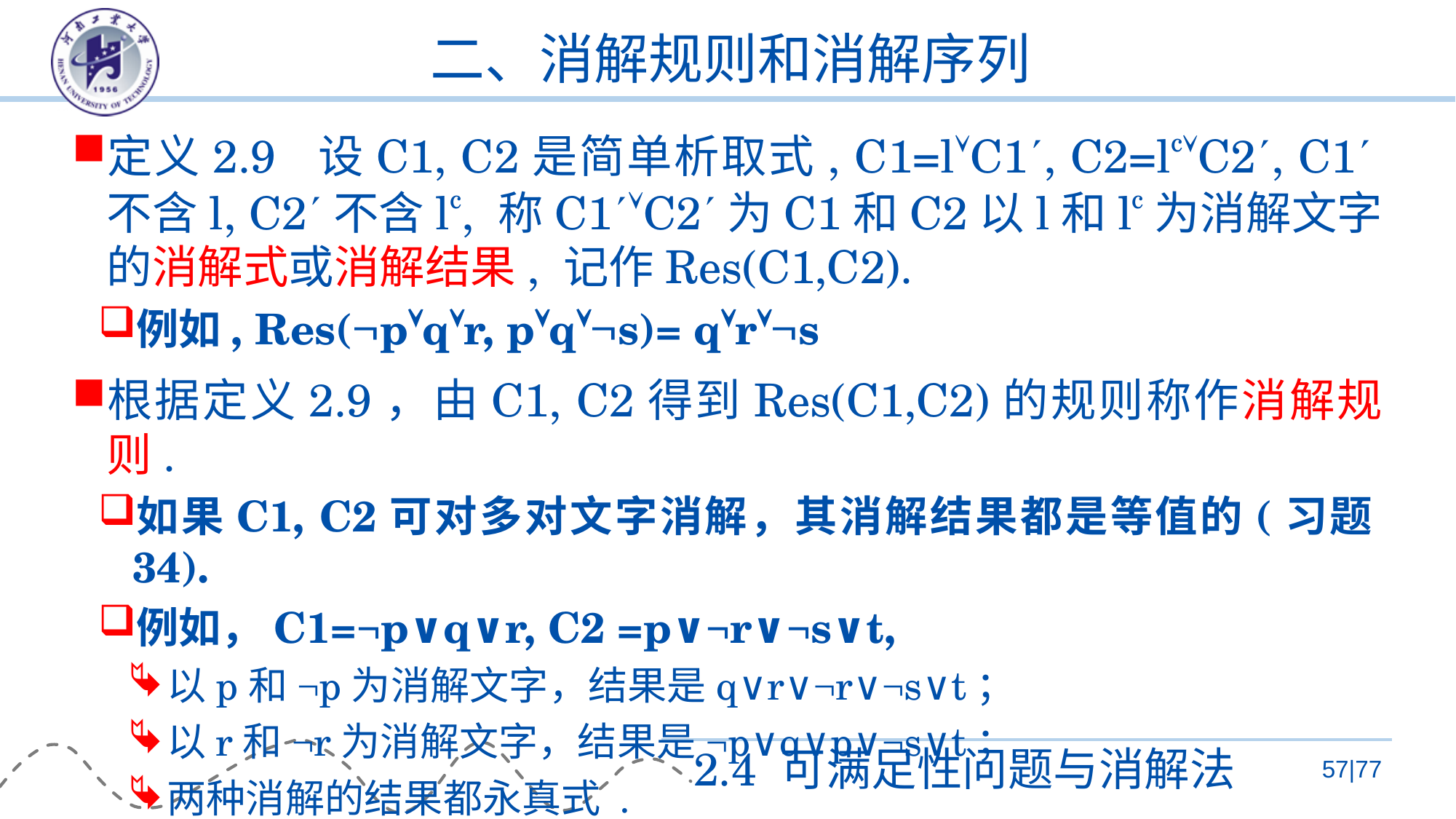

# 二、消解规则和消解序列
定义2.9  设C1, C2是简单析取式, C1=l∨C1′, C2=lc∨C2′, C1′不含l, C2′不含lc, 称C1′∨C2′为C1和C2以l和lc为消解文字的消解式或消解结果, 记作Res(C1,C2).
例如, Res(¬p∨q∨r, p∨q∨¬s)= q∨r∨¬s
根据定义2.9，由C1, C2得到Res(C1,C2)的规则称作消解规则.
如果C1, C2可对多对文字消解，其消解结果都是等值的(习题34).
例如，C1=¬p∨q∨r, C2 =p∨¬r∨¬s∨t,
以p和¬p为消解文字，结果是q∨r∨¬r∨¬s∨t；
以r和¬r为消解文字，结果是¬p∨q∨p∨¬s∨t；
两种消解的结果都永真式 .
2.4 可满足性问题与消解法
57|77